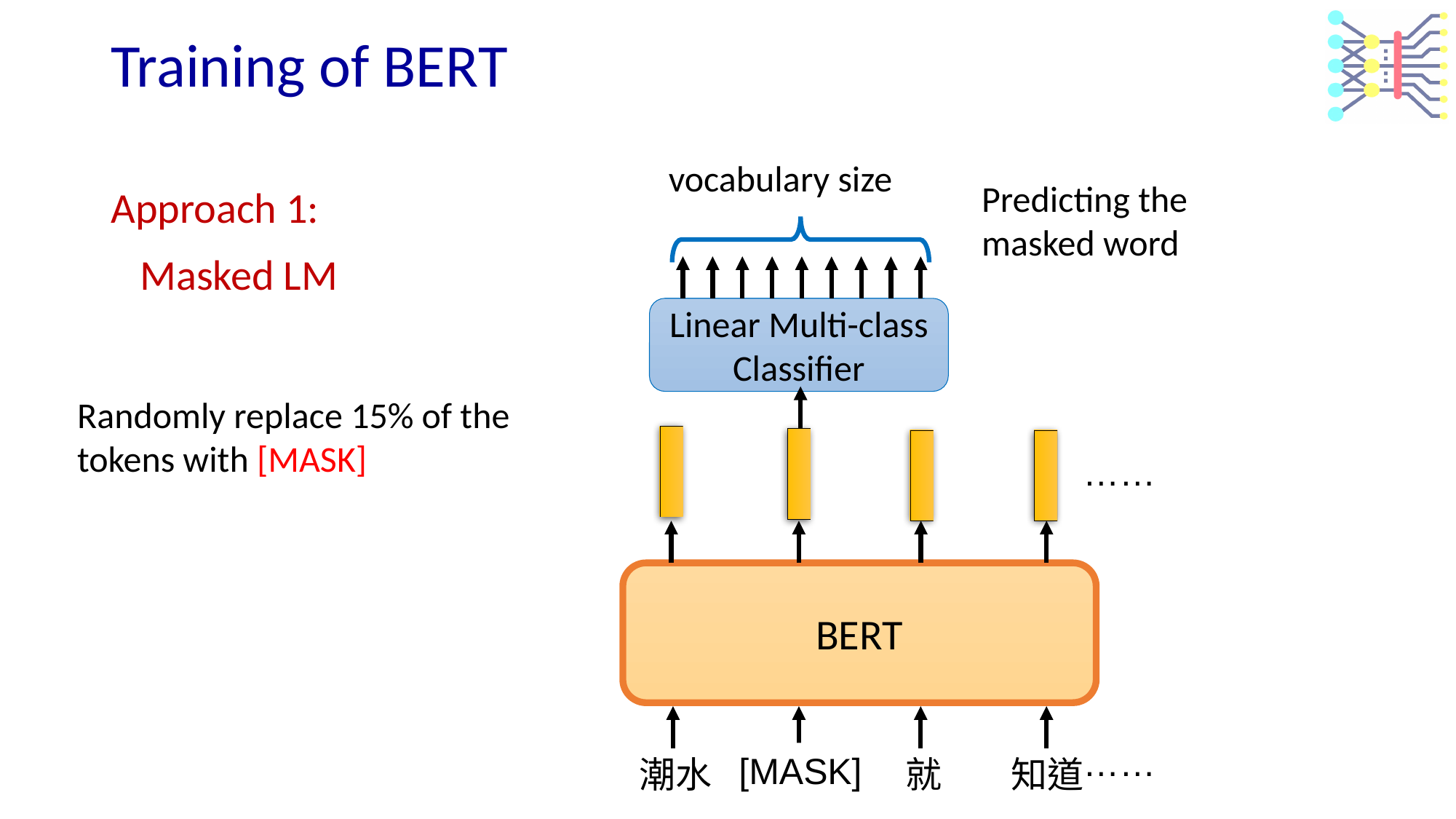

# Training of BERT

vocabulary size
Approach 1:
   Masked LM
Predicting the masked word
Linear Multi-class
Classifier
Randomly replace 15% of the tokens with [MASK]
……

BERT
潮水
退了
就
知道
……
[MASK]